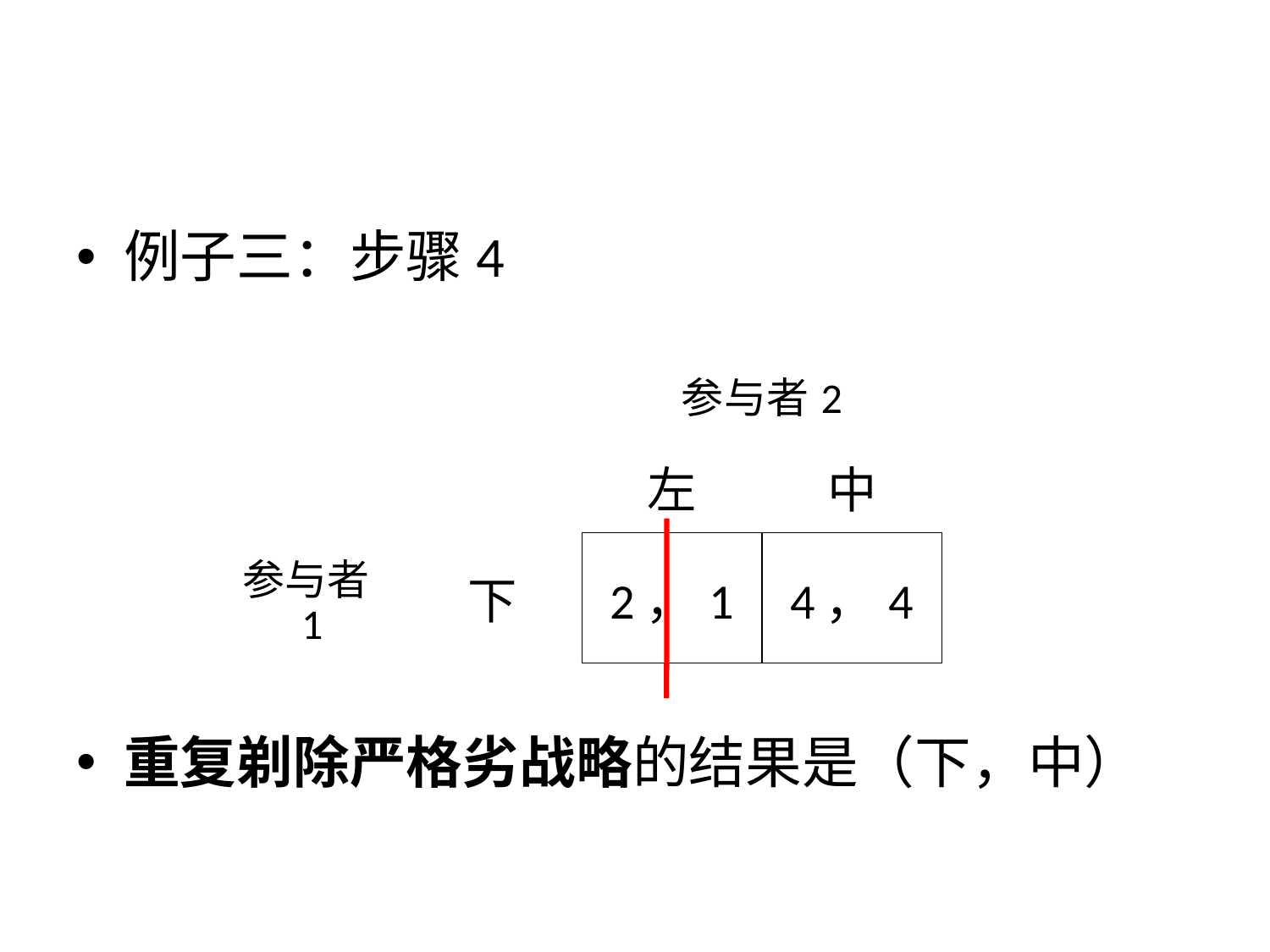

#
例子三：步骤4

重复剃除严格劣战略的结果是（下，中）

|  |  | 参与者2 |  |
| --- | --- | --- | --- |
|  |  | 左 | 中 |
| 参与者1 | 下 | 2，1 | 4，4 |